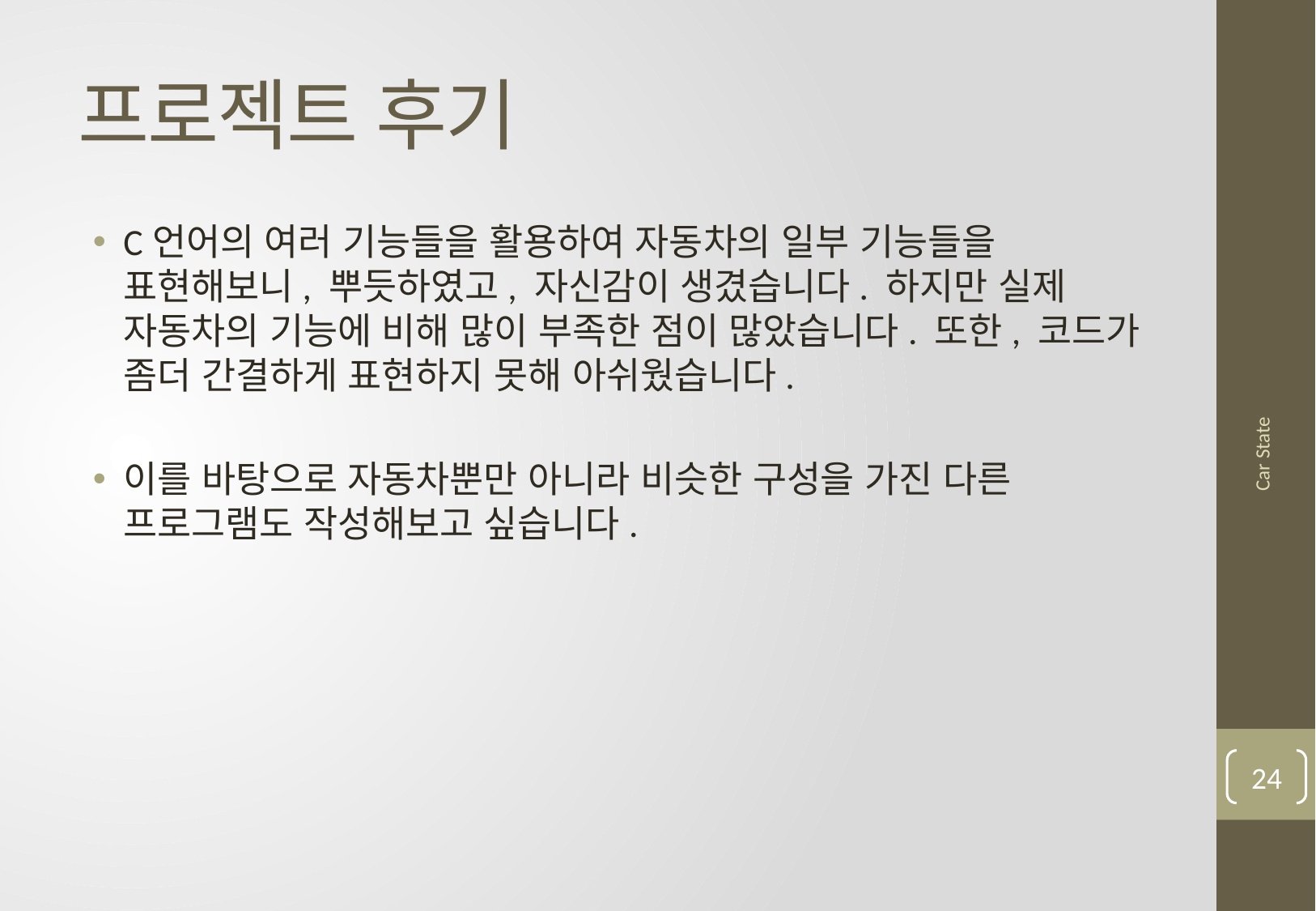

# 프로젝트 후기
C언어의 여러 기능들을 활용하여 자동차의 일부 기능들을 표현해보니, 뿌듯하였고, 자신감이 생겼습니다. 하지만 실제 자동차의 기능에 비해 많이 부족한 점이 많았습니다. 또한, 코드가 좀더 간결하게 표현하지 못해 아쉬웠습니다.

이를 바탕으로 자동차뿐만 아니라 비슷한 구성을 가진 다른 프로그램도 작성해보고 싶습니다.

Car State
24